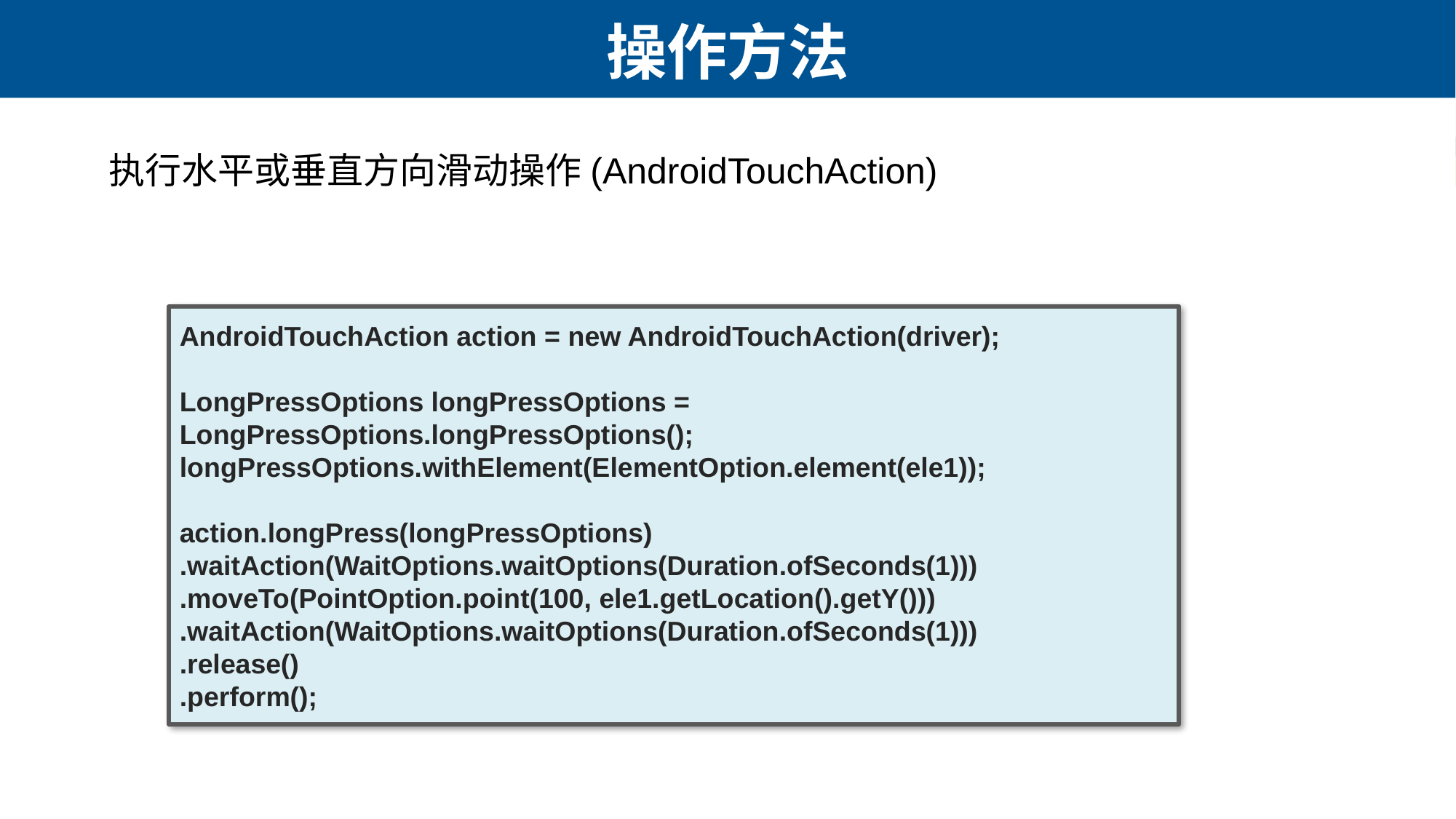

# 操作方法
执行水平或垂直方向滑动操作(AndroidTouchAction)
AndroidTouchAction action = new AndroidTouchAction(driver);

LongPressOptions longPressOptions = LongPressOptions.longPressOptions();
longPressOptions.withElement(ElementOption.element(ele1));

action.longPress(longPressOptions)
.waitAction(WaitOptions.waitOptions(Duration.ofSeconds(1)))
.moveTo(PointOption.point(100, ele1.getLocation().getY()))
.waitAction(WaitOptions.waitOptions(Duration.ofSeconds(1)))
.release()
.perform();